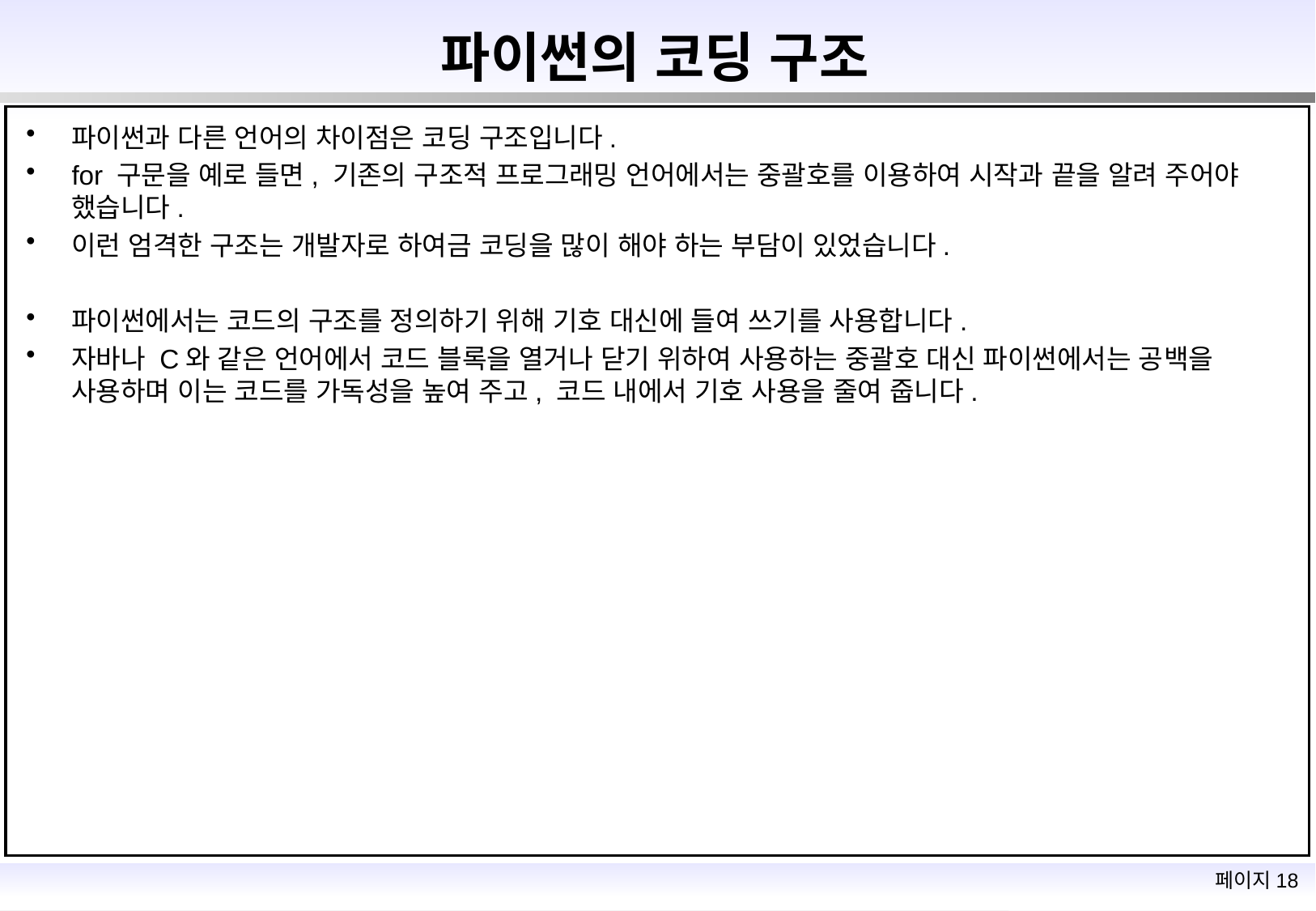

# 파이썬의 코딩 구조
파이썬과 다른 언어의 차이점은 코딩 구조입니다.
for 구문을 예로 들면, 기존의 구조적 프로그래밍 언어에서는 중괄호를 이용하여 시작과 끝을 알려 주어야 했습니다.
이런 엄격한 구조는 개발자로 하여금 코딩을 많이 해야 하는 부담이 있었습니다.

파이썬에서는 코드의 구조를 정의하기 위해 기호 대신에 들여 쓰기를 사용합니다.
자바나 C와 같은 언어에서 코드 블록을 열거나 닫기 위하여 사용하는 중괄호 대신 파이썬에서는 공백을 사용하며 이는 코드를 가독성을 높여 주고, 코드 내에서 기호 사용을 줄여 줍니다.